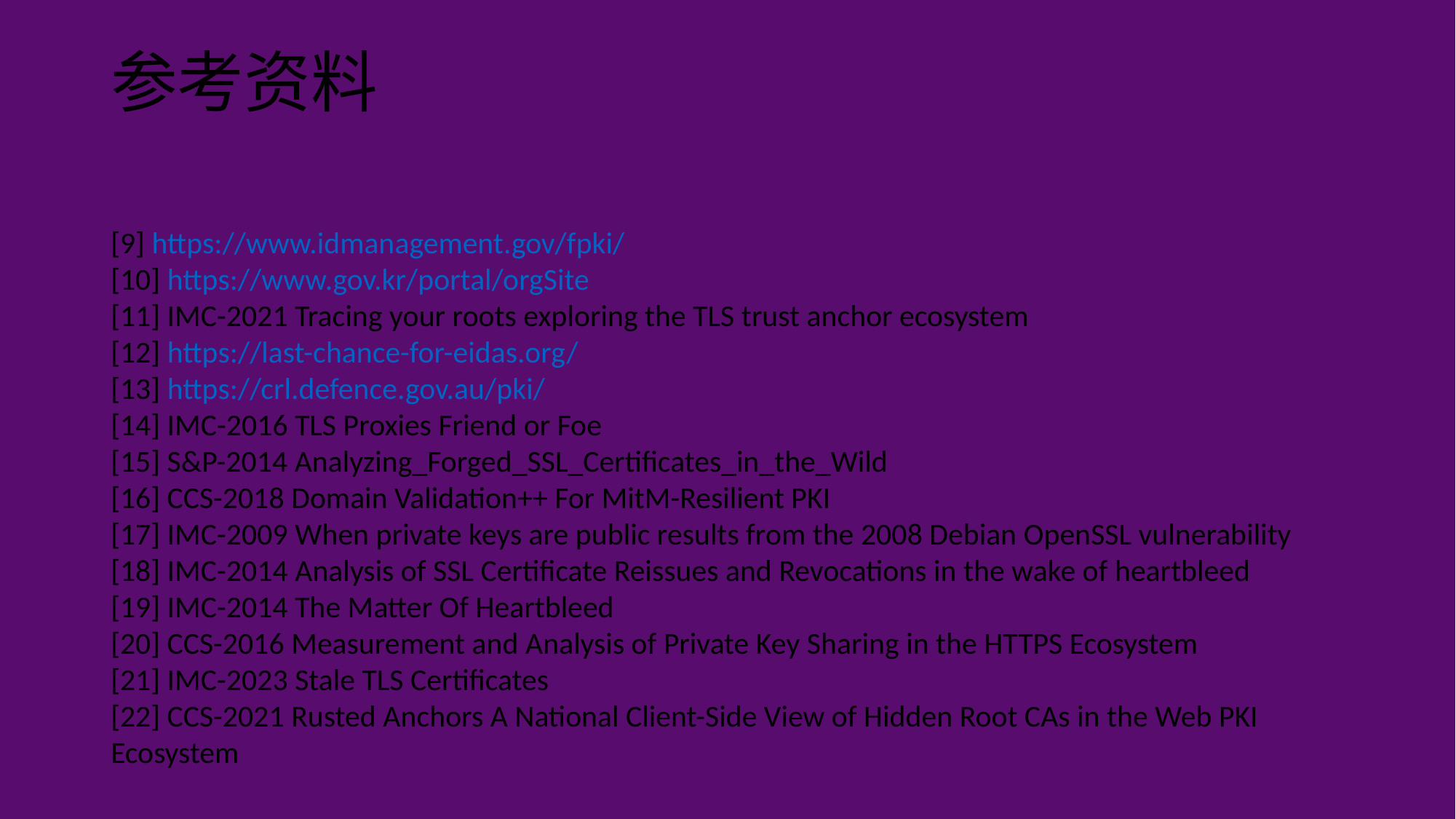

# 参考资料
[9] https://www.idmanagement.gov/fpki/
[10] https://www.gov.kr/portal/orgSite
[11] IMC-2021 Tracing your roots exploring the TLS trust anchor ecosystem
[12] https://last-chance-for-eidas.org/
[13] https://crl.defence.gov.au/pki/
[14] IMC-2016 TLS Proxies Friend or Foe
[15] S&P-2014 Analyzing_Forged_SSL_Certificates_in_the_Wild
[16] CCS-2018 Domain Validation++ For MitM-Resilient PKI
[17] IMC-2009 When private keys are public results from the 2008 Debian OpenSSL vulnerability
[18] IMC-2014 Analysis of SSL Certificate Reissues and Revocations in the wake of heartbleed
[19] IMC-2014 The Matter Of Heartbleed
[20] CCS-2016 Measurement and Analysis of Private Key Sharing in the HTTPS Ecosystem
[21] IMC-2023 Stale TLS Certificates
[22] CCS-2021 Rusted Anchors A National Client-Side View of Hidden Root CAs in the Web PKI Ecosystem